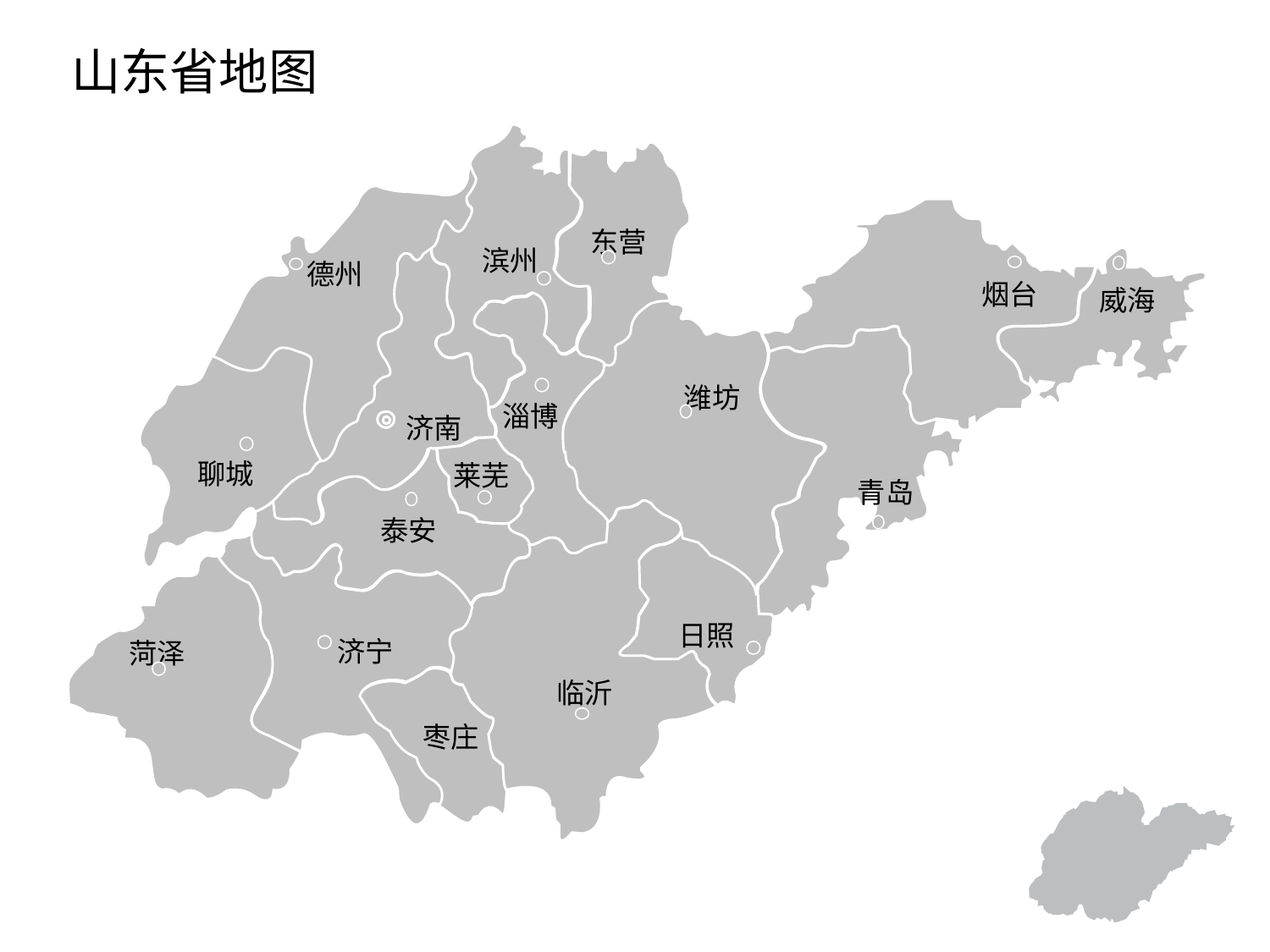

# 山东省地图

东营

滨州

德州

烟台
威海

潍坊

淄博

济南

聊城
莱芜

青岛

泰安

日照
济宁
菏泽

临沂

枣庄